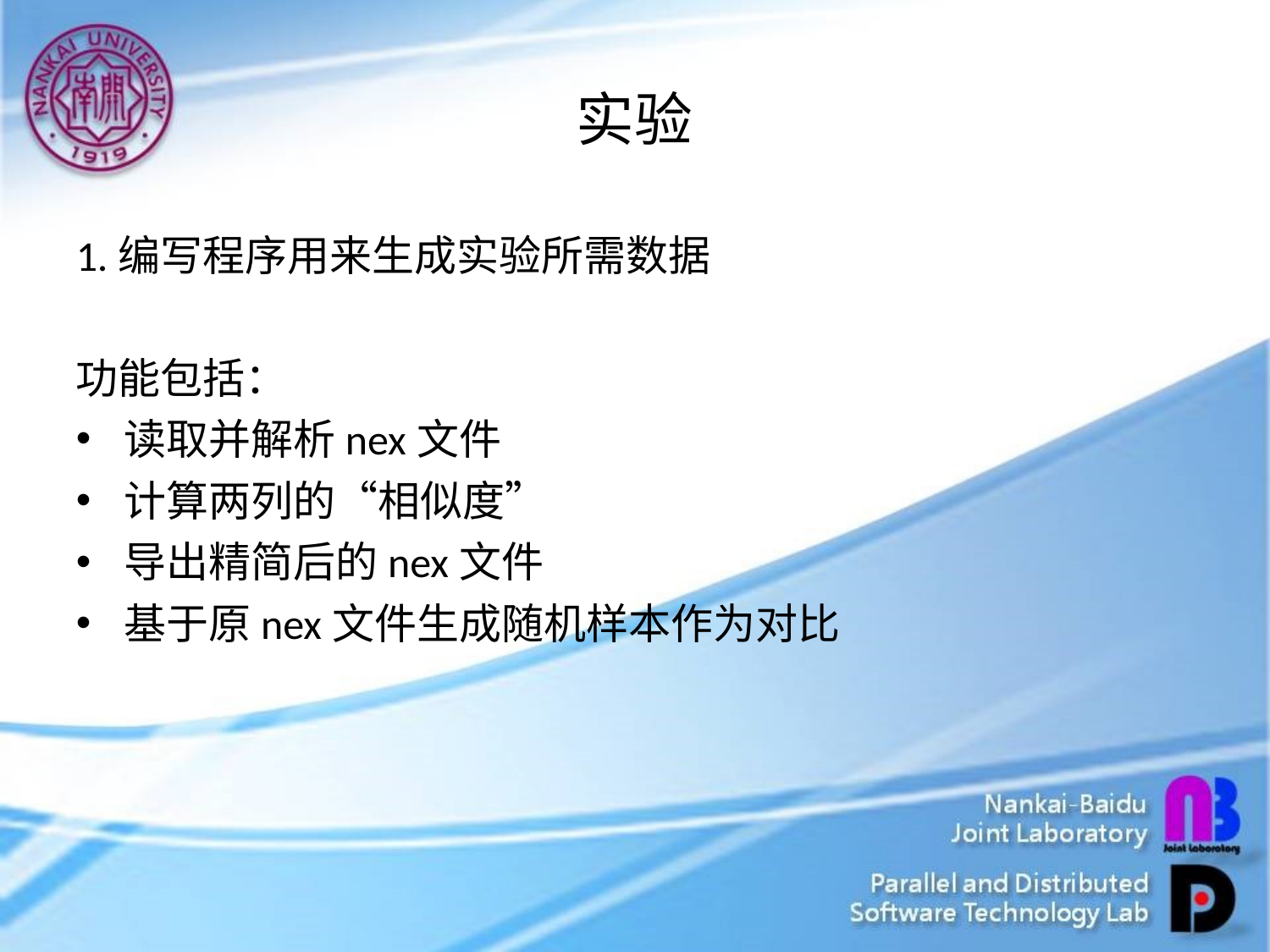

# 实验
1.编写程序用来生成实验所需数据

功能包括：
读取并解析nex文件
计算两列的“相似度”
导出精简后的nex文件
基于原nex文件生成随机样本作为对比